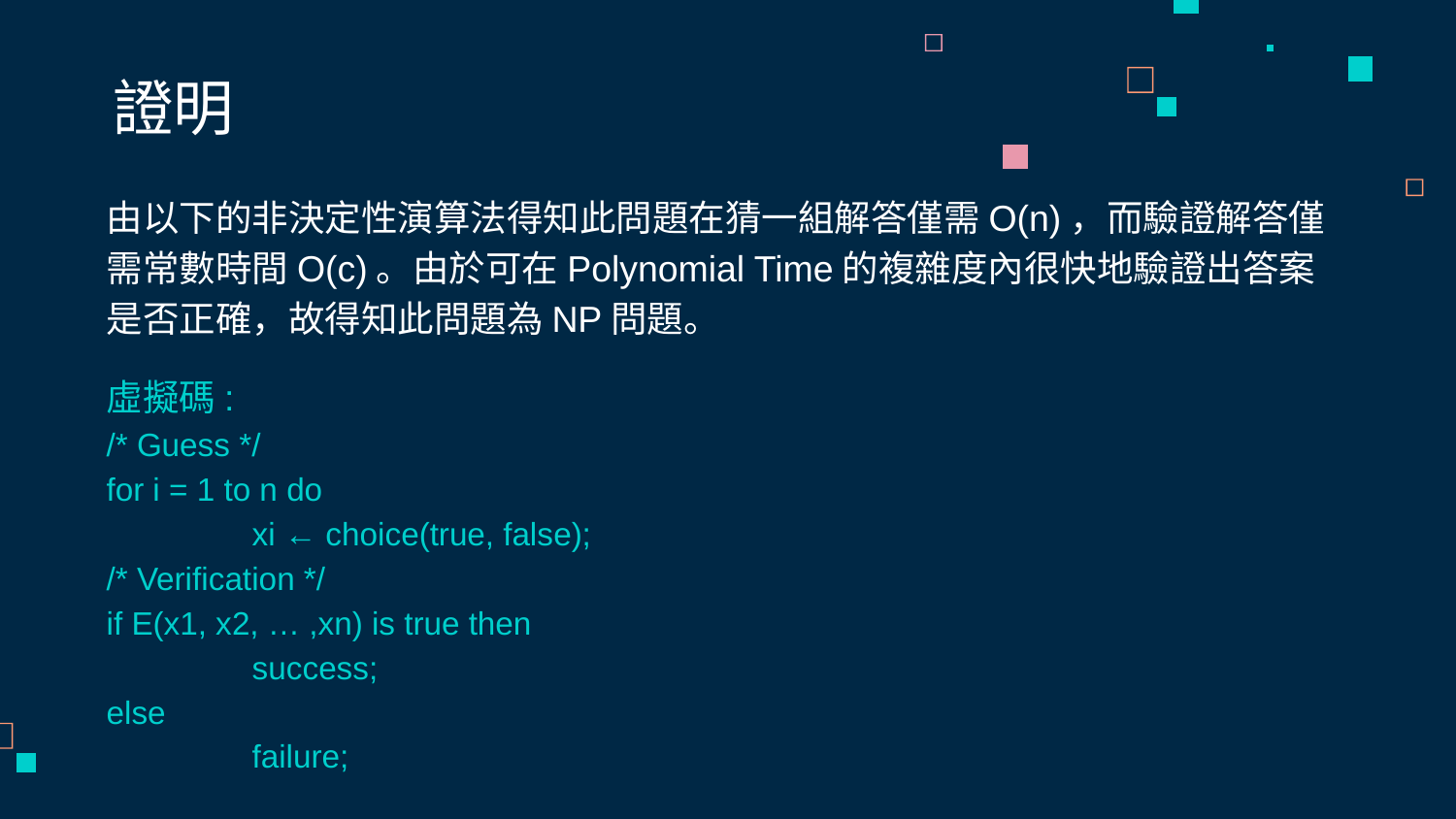

# 證明
由以下的非決定性演算法得知此問題在猜一組解答僅需O(n)，而驗證解答僅需常數時間O(c)。由於可在Polynomial Time的複雜度內很快地驗證出答案是否正確，故得知此問題為NP問題。

虛擬碼:
/* Guess */
for i = 1 to n do
	xi ← choice(true, false);
/* Verification */
if E(x1, x2, … ,xn) is true then
	success;
else
	failure;